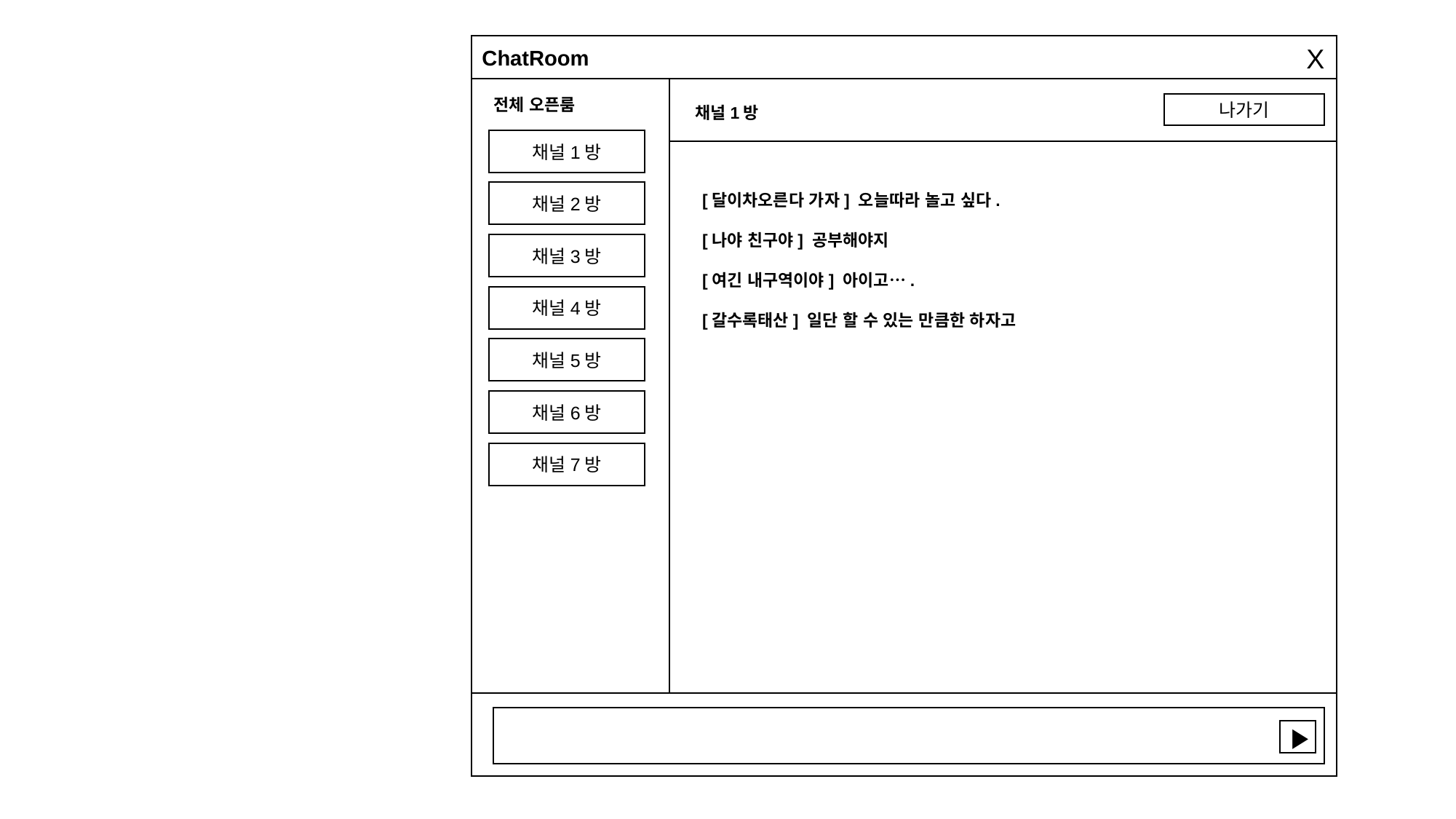

ChatRoom
X

전체 오픈룸
나가기
채널1방
채널1방

채널2방
[달이차오른다 가자] 오늘따라 놀고 싶다.

[나야 친구야] 공부해야지

[여긴 내구역이야] 아이고….

[갈수록태산] 일단 할 수 있는 만큼한 하자고
채널3방
채널4방
채널5방
채널6방
채널7방

▶